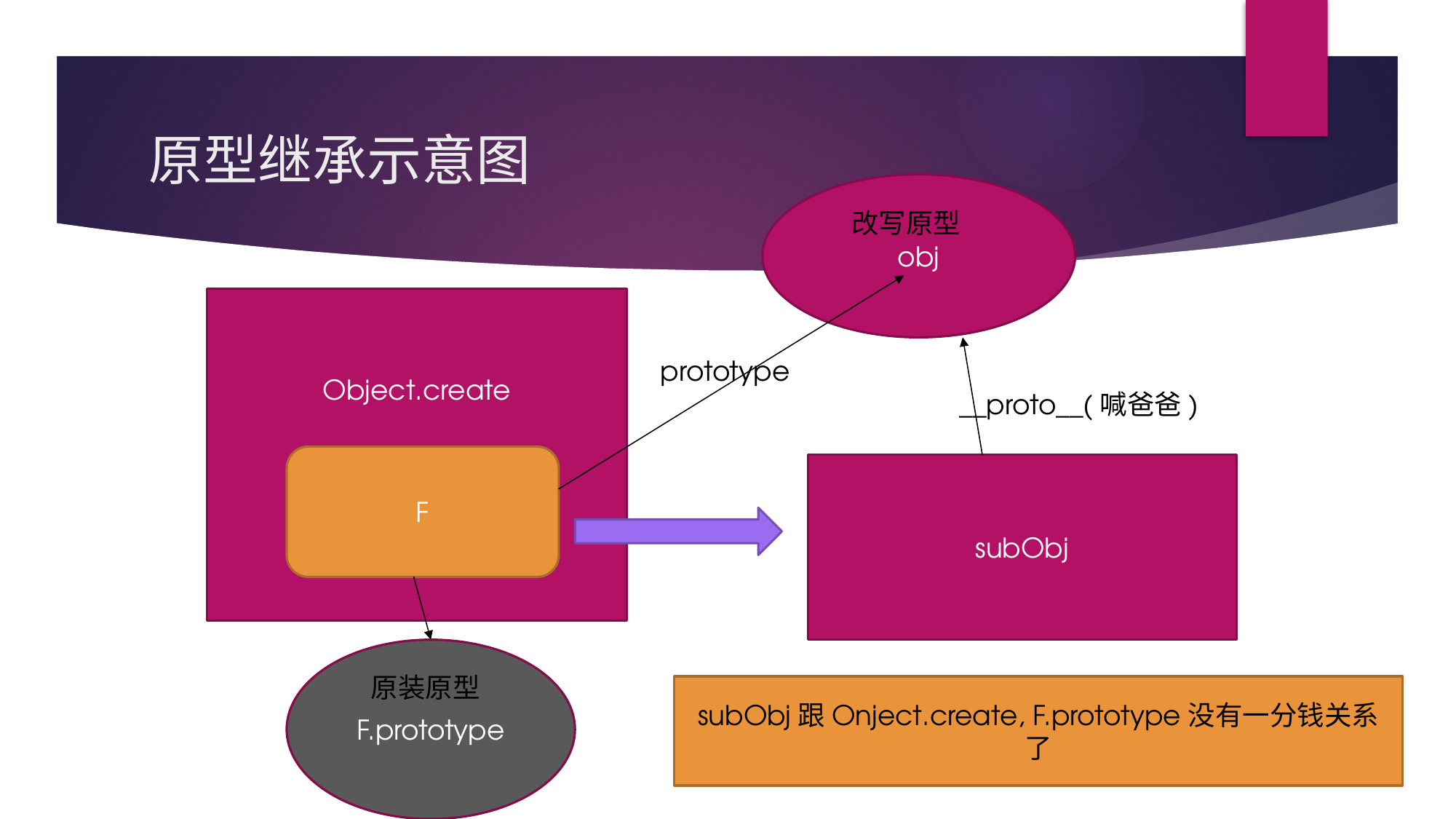

# 原型继承示意图
obj
改写原型
Object.create

prototype
__proto__(喊爸爸)
F
subObj

F.prototype
原装原型
subObj跟Onject.create, F.prototype没有一分钱关系了